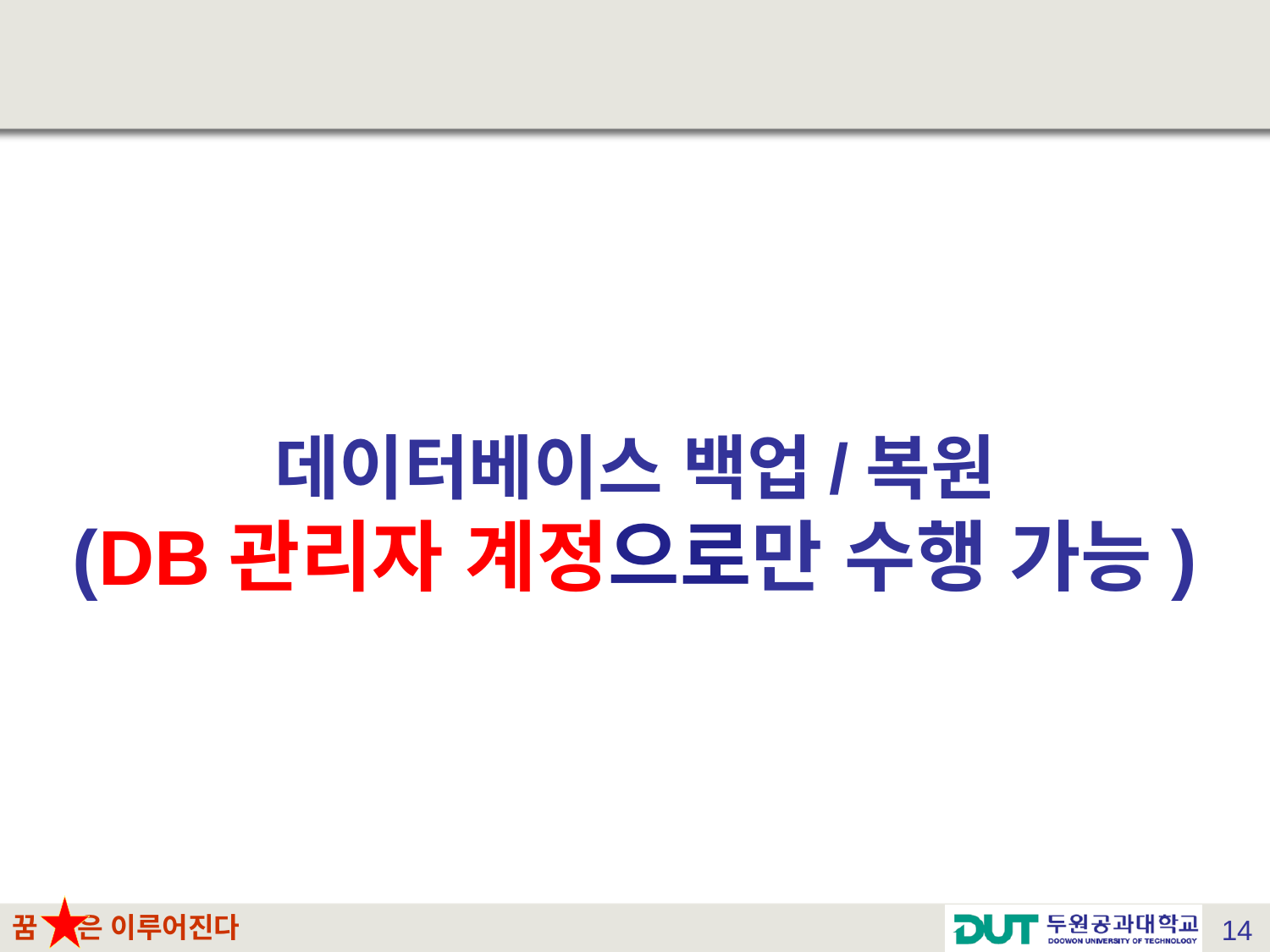

# 데이터베이스 백업/복원 (DB관리자 계정으로만 수행 가능)